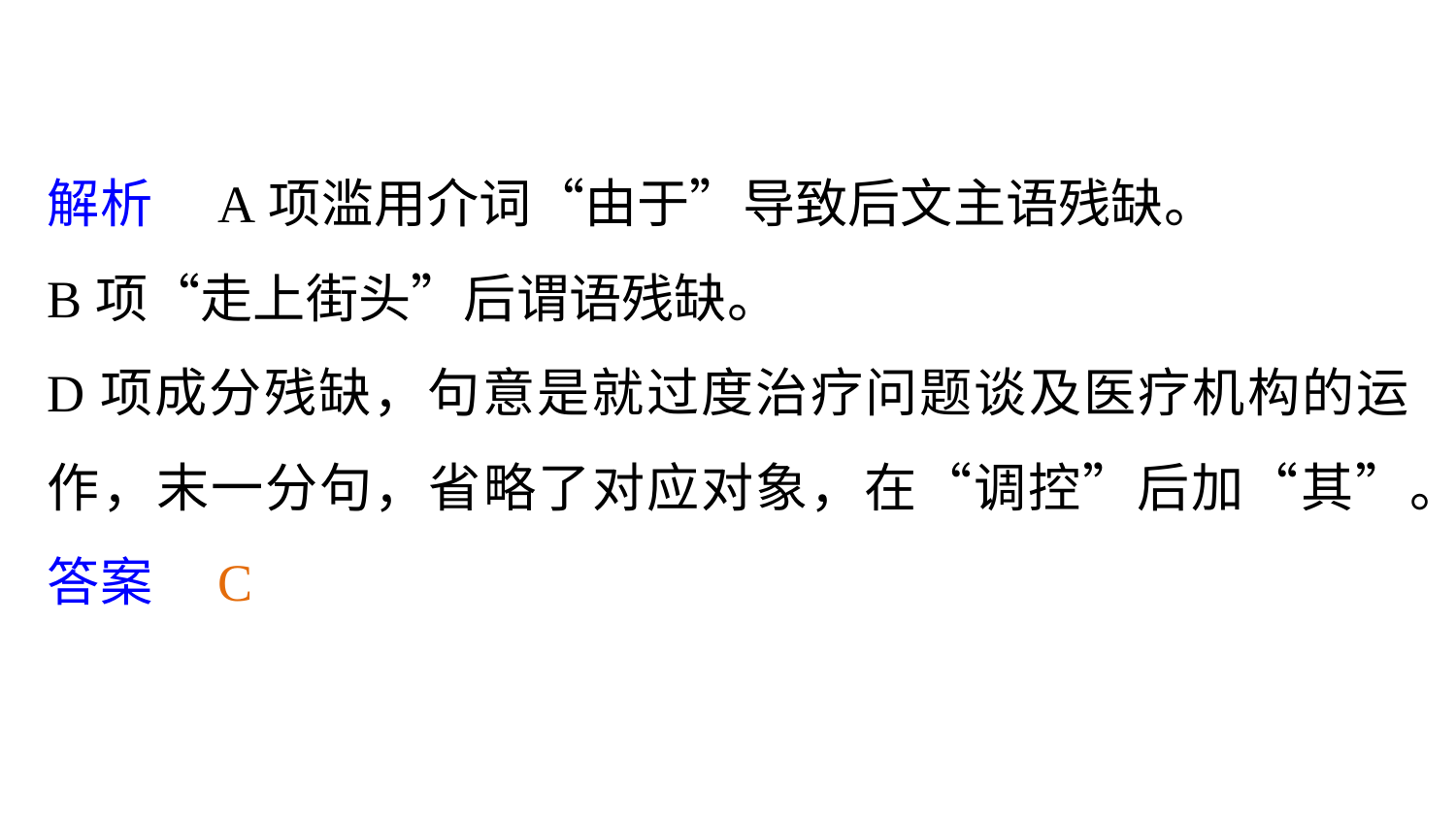

解析　A项滥用介词“由于”导致后文主语残缺。
B项“走上街头”后谓语残缺。
D项成分残缺，句意是就过度治疗问题谈及医疗机构的运作，末一分句，省略了对应对象，在“调控”后加“其”。
答案　C